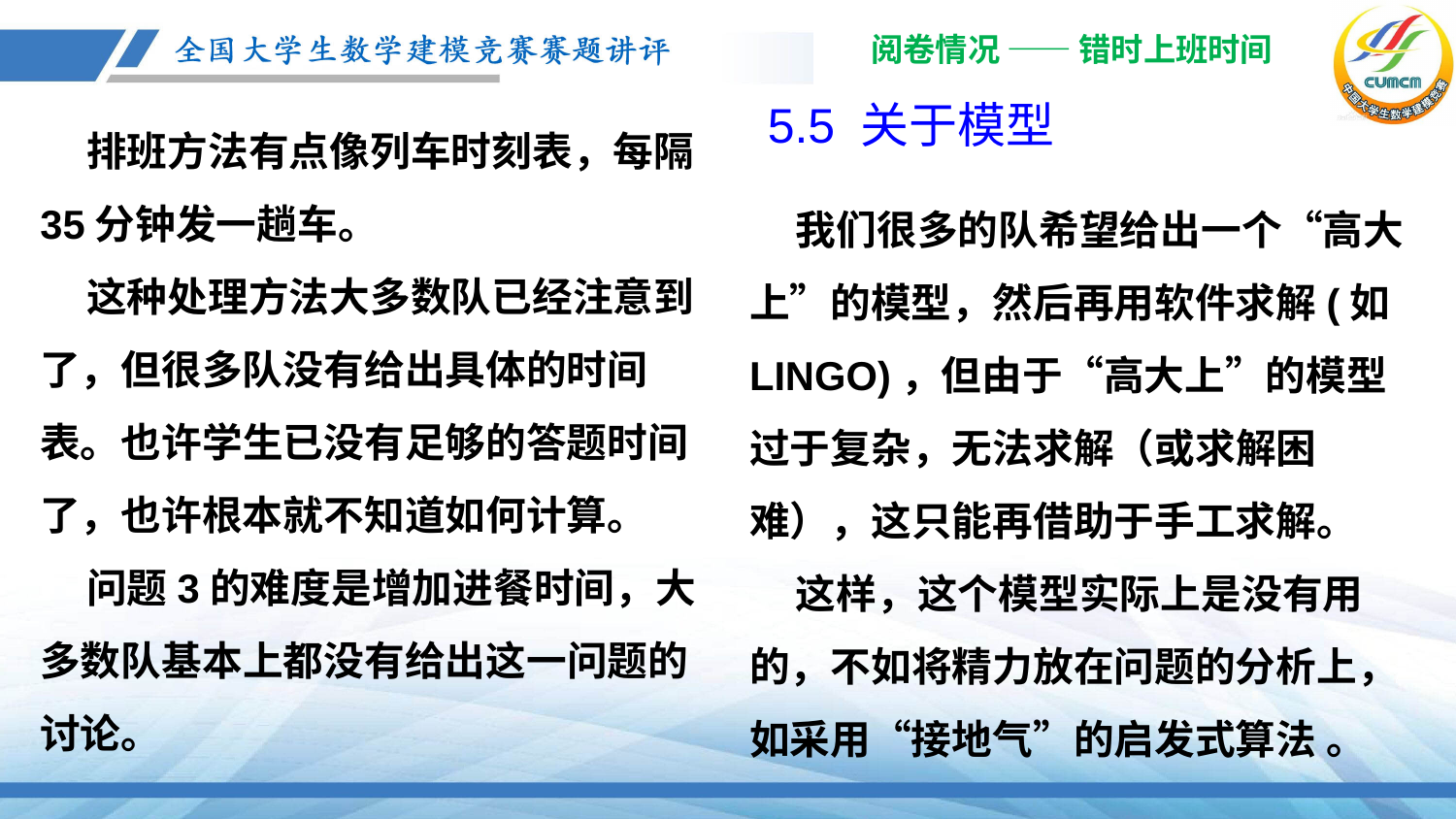

阅卷情况 —— 错时上班时间
5.5 关于模型
    排班方法有点像列车时刻表，每隔35分钟发一趟车。
    这种处理方法大多数队已经注意到了，但很多队没有给出具体的时间表。也许学生已没有足够的答题时间了，也许根本就不知道如何计算。
    问题3的难度是增加进餐时间，大多数队基本上都没有给出这一问题的讨论。
    我们很多的队希望给出一个“高大上”的模型，然后再用软件求解(如LINGO)，但由于“高大上”的模型过于复杂，无法求解（或求解困难），这只能再借助于手工求解。
    这样，这个模型实际上是没有用的，不如将精力放在问题的分析上，如采用“接地气”的启发式算法 。